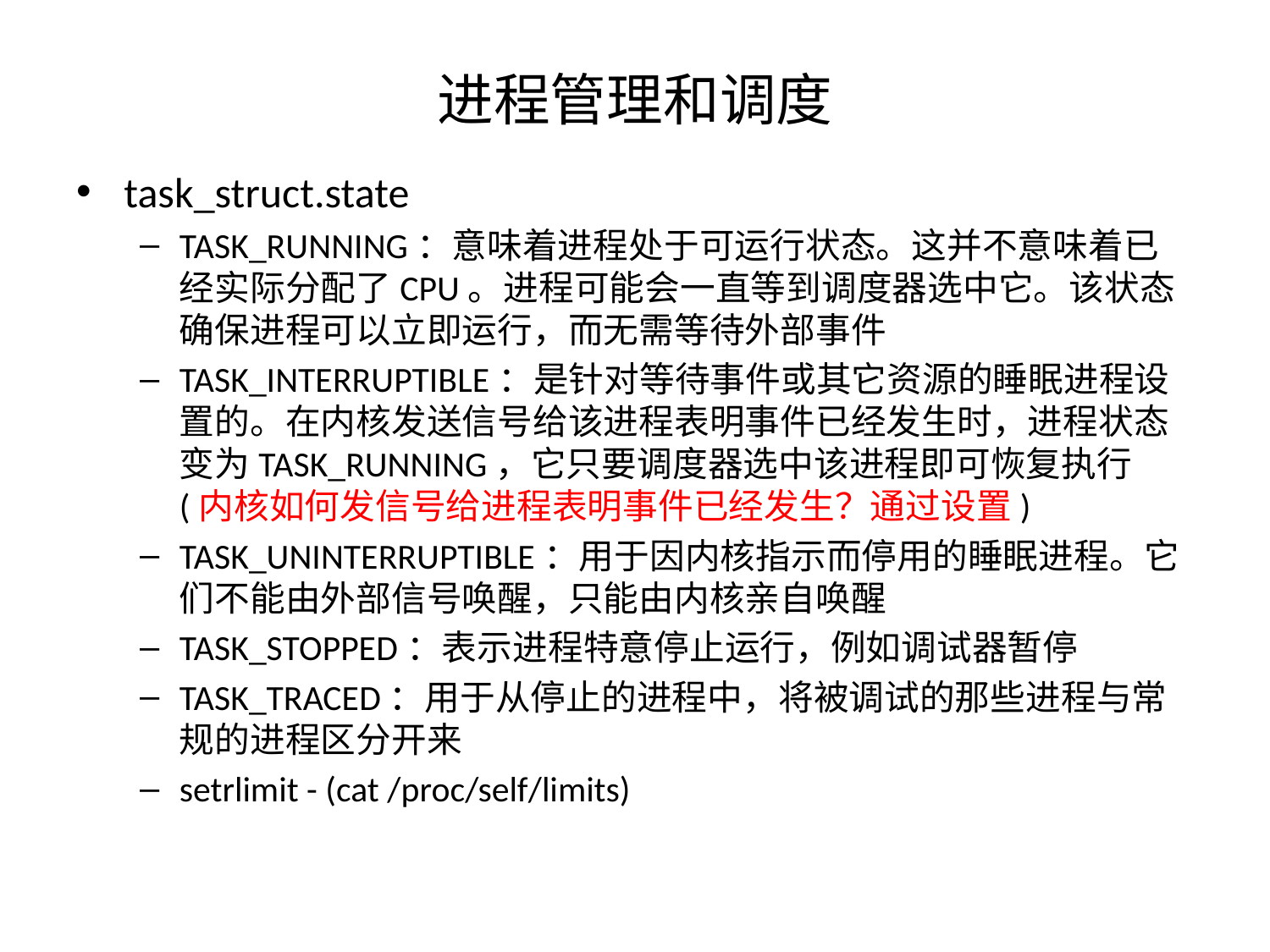

# 进程管理和调度
task_struct.state
TASK_RUNNING：意味着进程处于可运行状态。这并不意味着已经实际分配了CPU。进程可能会一直等到调度器选中它。该状态确保进程可以立即运行，而无需等待外部事件
TASK_INTERRUPTIBLE：是针对等待事件或其它资源的睡眠进程设置的。在内核发送信号给该进程表明事件已经发生时，进程状态变为TASK_RUNNING，它只要调度器选中该进程即可恢复执行(内核如何发信号给进程表明事件已经发生？通过设置)
TASK_UNINTERRUPTIBLE：用于因内核指示而停用的睡眠进程。它们不能由外部信号唤醒，只能由内核亲自唤醒
TASK_STOPPED：表示进程特意停止运行，例如调试器暂停
TASK_TRACED：用于从停止的进程中，将被调试的那些进程与常规的进程区分开来
setrlimit - (cat /proc/self/limits)